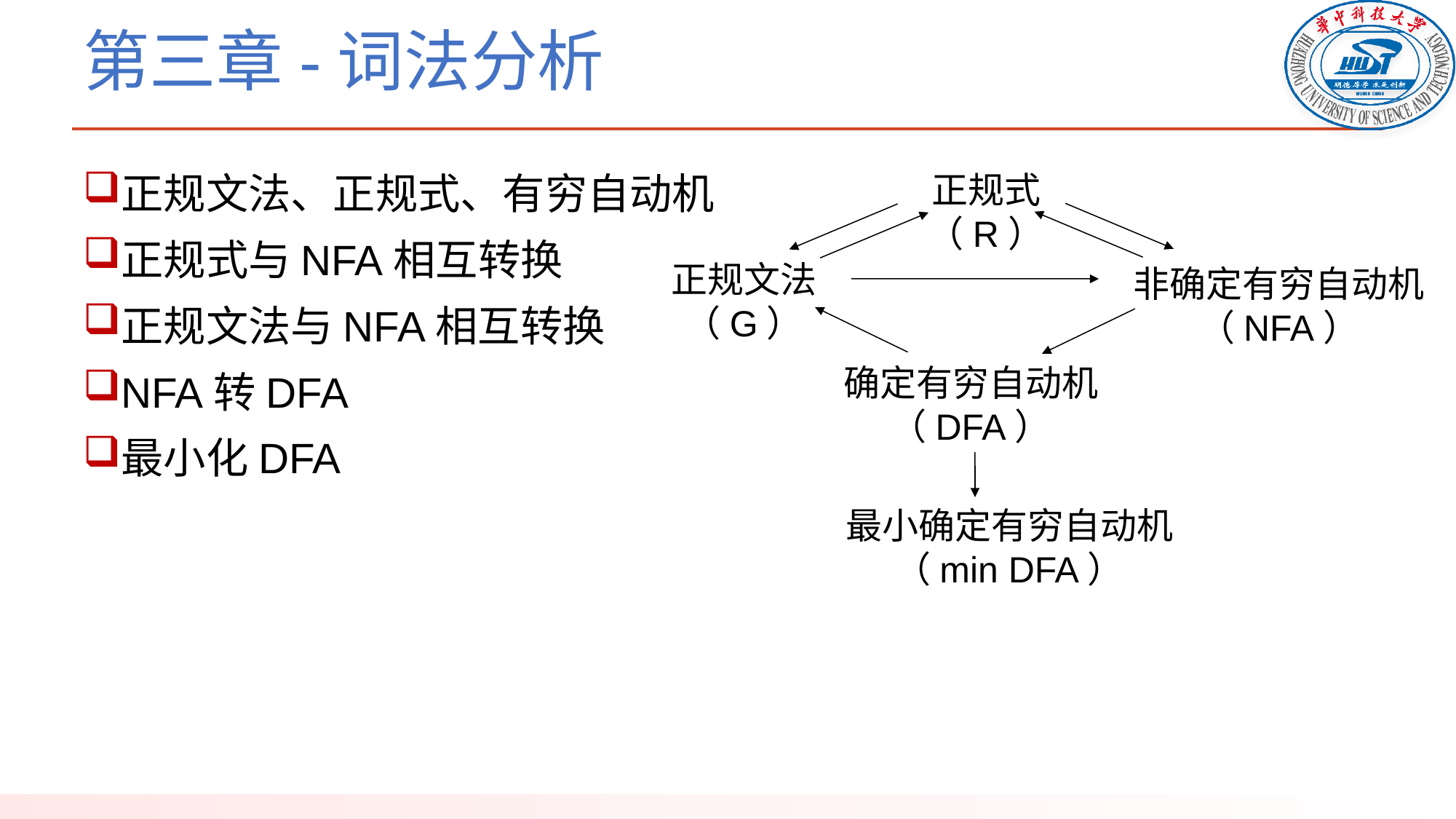

# 第三章-词法分析
正规文法、正规式、有穷自动机
正规式与NFA相互转换
正规文法与NFA相互转换
NFA转DFA
最小化DFA
正规式
（R）

正规文法
（G）

非确定有穷自动机（NFA）

确定有穷自动机
（DFA）

最小确定有穷自动机
（min DFA）